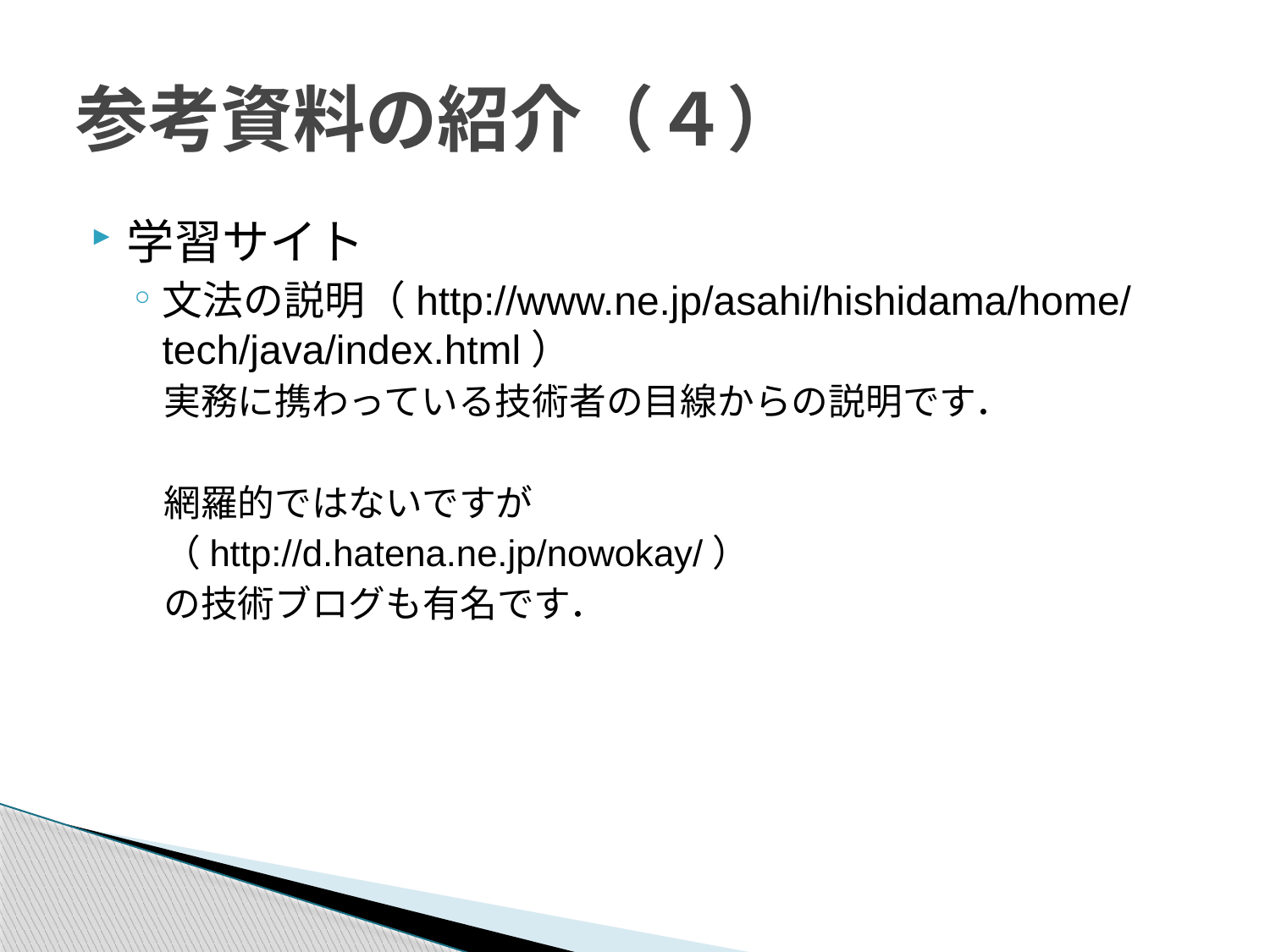

# 参考資料の紹介（４）
学習サイト
文法の説明（http://www.ne.jp/asahi/hishidama/home/tech/java/index.html）
実務に携わっている技術者の目線からの説明です．

網羅的ではないですが
（http://d.hatena.ne.jp/nowokay/）
の技術ブログも有名です．